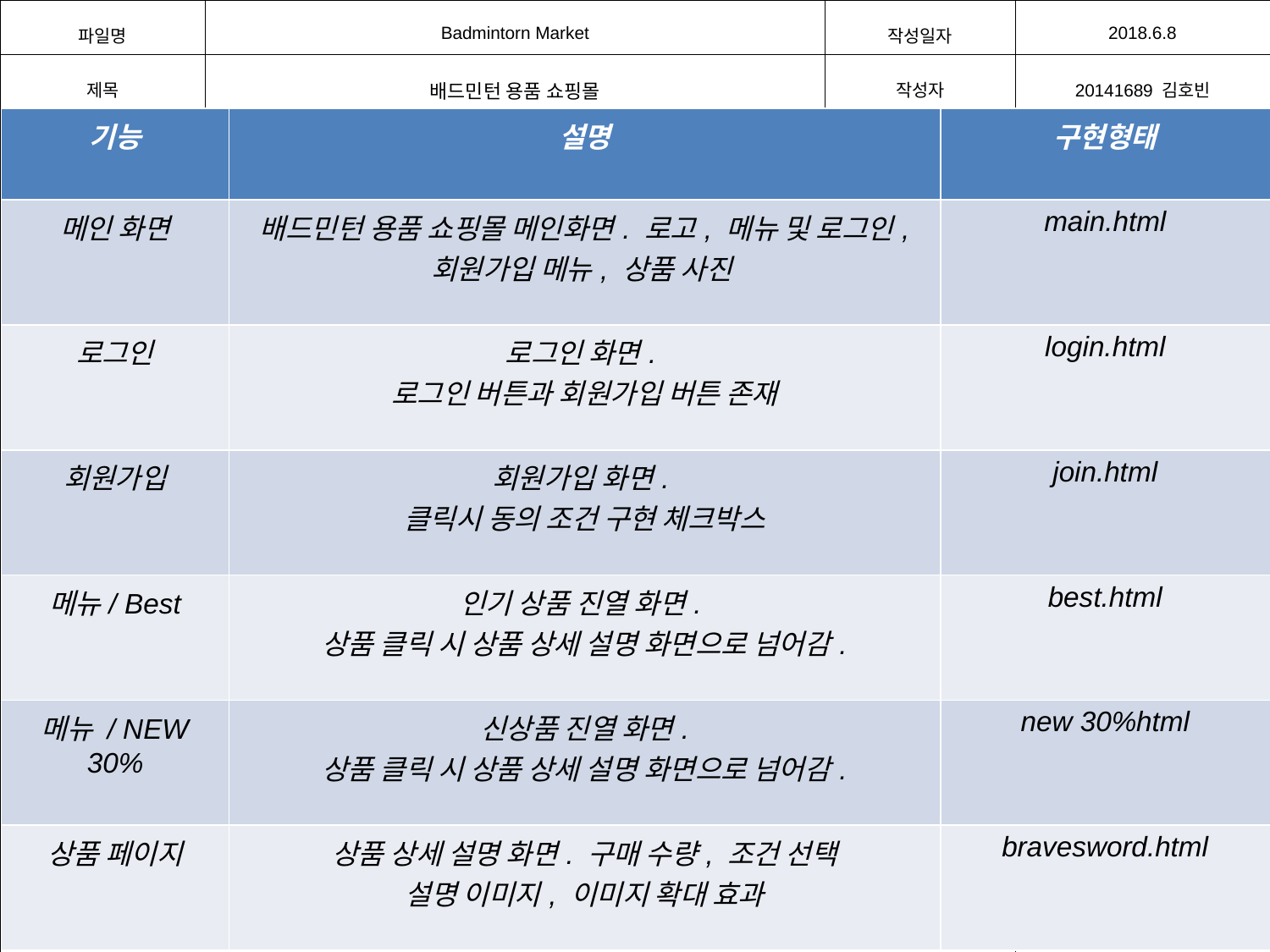

| 파일명 | Badmintorn Market | 작성일자 | 2018.6.8 |
| --- | --- | --- | --- |
| 제목 | 배드민턴 용품 쇼핑몰 | 작성자 | 20141689 김호빈 |
|  |  |  | 내용 설명 |
|  |  |  |  |
| 기능 | 설명 | 구현형태 |
| --- | --- | --- |
| 메인 화면 | 배드민턴 용품 쇼핑몰 메인화면. 로고, 메뉴 및 로그인, 회원가입 메뉴, 상품 사진 | main.html |
| 로그인 | 로그인 화면. 로그인 버튼과 회원가입 버튼 존재 | login.html |
| 회원가입 | 회원가입 화면. 클릭시 동의 조건 구현 체크박스 | join.html |
| 메뉴/ Best | 인기 상품 진열 화면. 상품 클릭 시 상품 상세 설명 화면으로 넘어감. | best.html |
| 메뉴 / NEW 30% | 신상품 진열 화면. 상품 클릭 시 상품 상세 설명 화면으로 넘어감. | new 30%html |
| 상품 페이지 | 상품 상세 설명 화면. 구매 수량, 조건 선택 설명 이미지, 이미지 확대 효과 | bravesword.html |